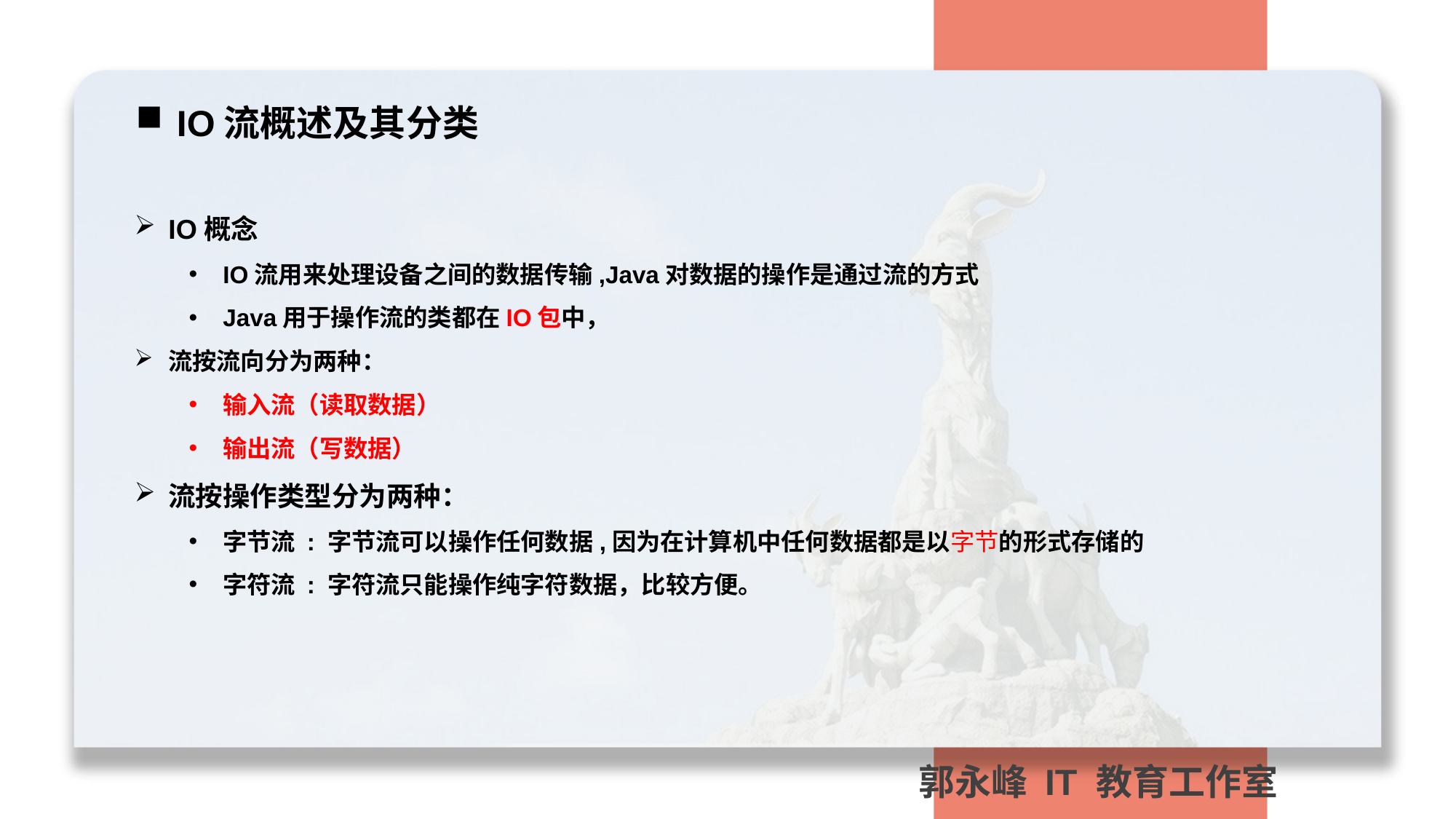

IO流概述及其分类
IO概念
IO流用来处理设备之间的数据传输,Java对数据的操作是通过流的方式
Java用于操作流的类都在IO包中，
流按流向分为两种：
输入流（读取数据）
输出流（写数据）
流按操作类型分为两种：
字节流 : 字节流可以操作任何数据,因为在计算机中任何数据都是以字节的形式存储的
字符流 : 字符流只能操作纯字符数据，比较方便。